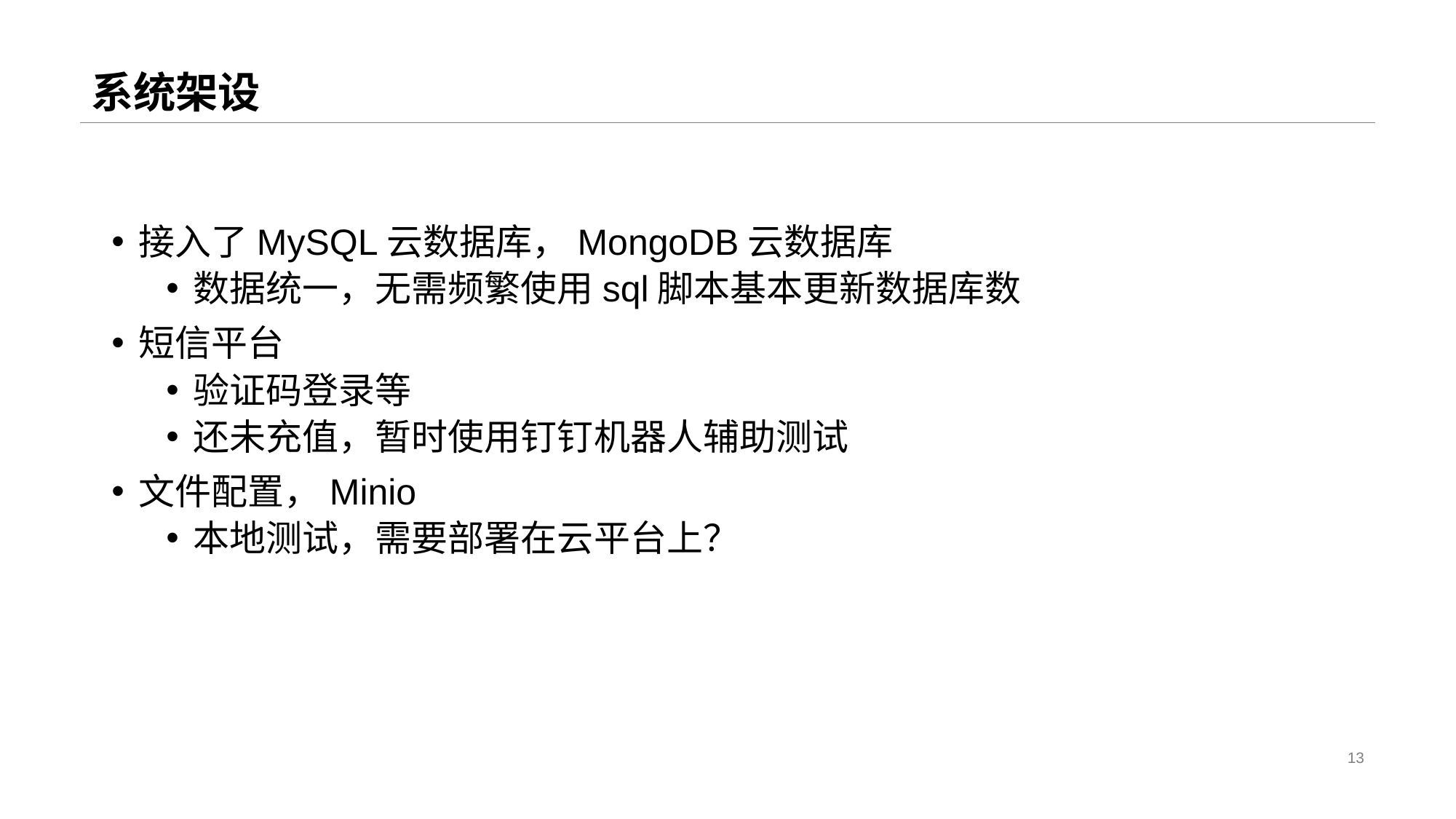

# 系统架设
接入了MySQL云数据库，MongoDB云数据库
数据统一，无需频繁使用sql脚本基本更新数据库数
短信平台
验证码登录等
还未充值，暂时使用钉钉机器人辅助测试
文件配置，Minio
本地测试，需要部署在云平台上？

13